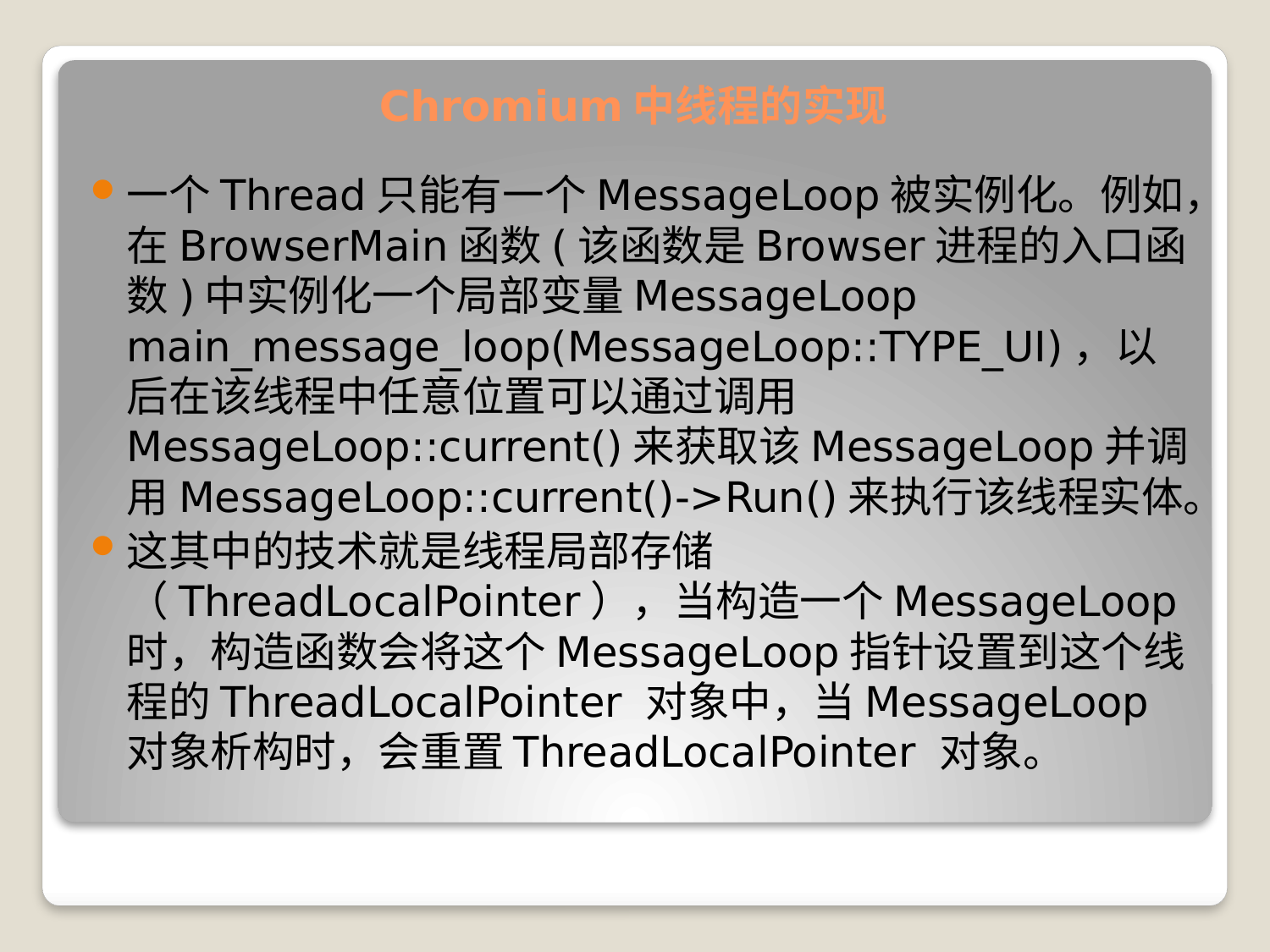

# Chromium中线程的实现
一个Thread只能有一个MessageLoop被实例化。例如，在BrowserMain函数(该函数是Browser进程的入口函数)中实例化一个局部变量MessageLoop main_message_loop(MessageLoop::TYPE_UI)，以后在该线程中任意位置可以通过调用MessageLoop::current()来获取该MessageLoop并调用MessageLoop::current()->Run()来执行该线程实体。
这其中的技术就是线程局部存储（ThreadLocalPointer），当构造一个MessageLoop时，构造函数会将这个MessageLoop指针设置到这个线程的ThreadLocalPointer 对象中，当MessageLoop对象析构时，会重置ThreadLocalPointer 对象。